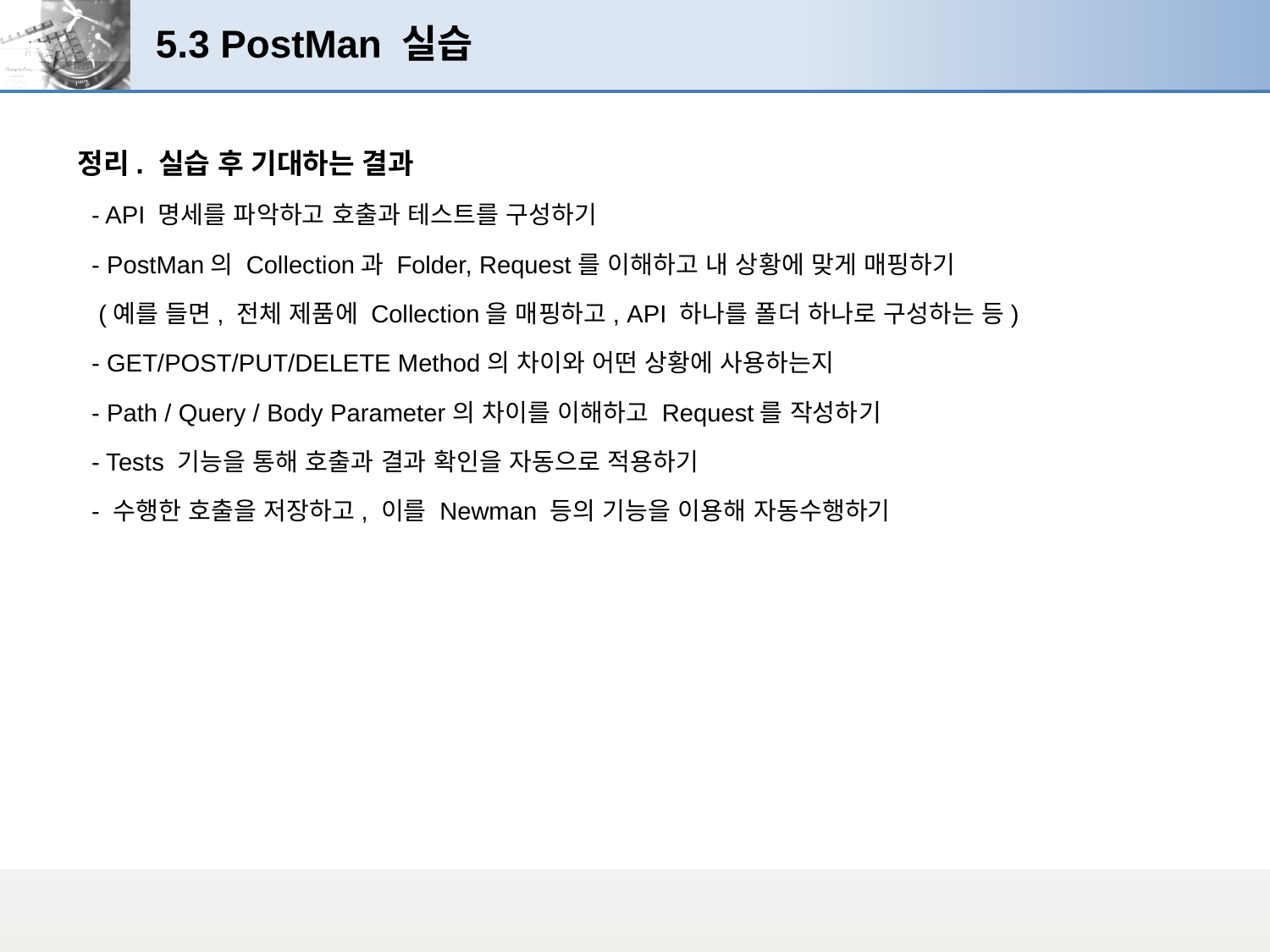

# 5.3 PostMan 실습
정리. 실습 후 기대하는 결과
  - API 명세를 파악하고 호출과 테스트를 구성하기
  - PostMan의 Collection과 Folder, Request를 이해하고 내 상황에 맞게 매핑하기
   (예를 들면, 전체 제품에 Collection을 매핑하고, API 하나를 폴더 하나로 구성하는 등)
  - GET/POST/PUT/DELETE Method의 차이와 어떤 상황에 사용하는지
  - Path / Query / Body Parameter의 차이를 이해하고 Request를 작성하기
  - Tests 기능을 통해 호출과 결과 확인을 자동으로 적용하기
  - 수행한 호출을 저장하고, 이를 Newman 등의 기능을 이용해 자동수행하기